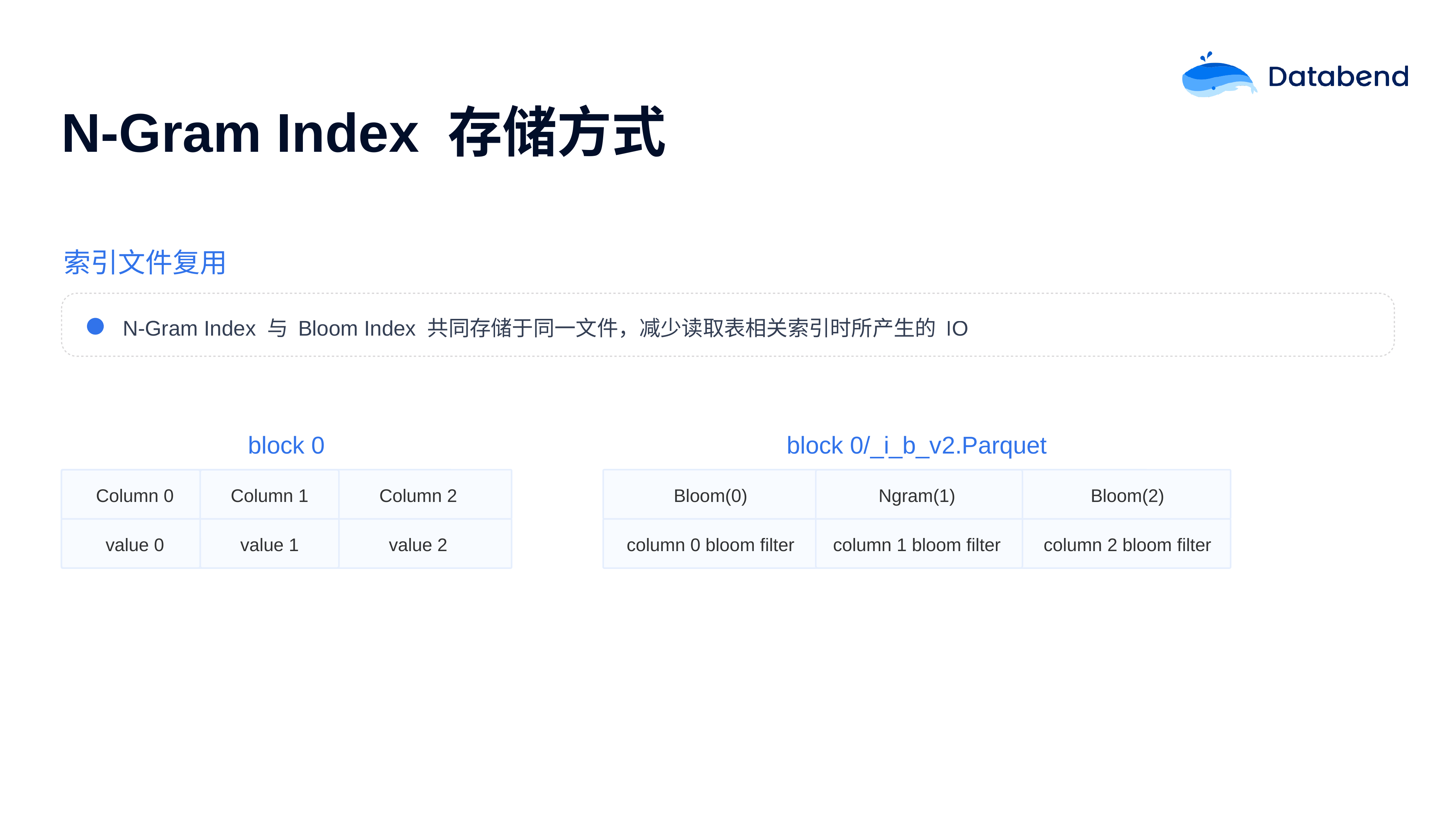

N-Gram Index 存储方式
索引文件复用

N-Gram Index 与 Bloom Index 共同存储于同一文件，减少读取表相关索引时所产生的 IO

block 0
block 0/_i_b_v2.Parquet

Column 0
Column 1
Column 2
Bloom(0)
Ngram(1)
Bloom(2)

value 0
value 1
value 2
column 0 bloom filter
column 1 bloom filter
column 2 bloom filter